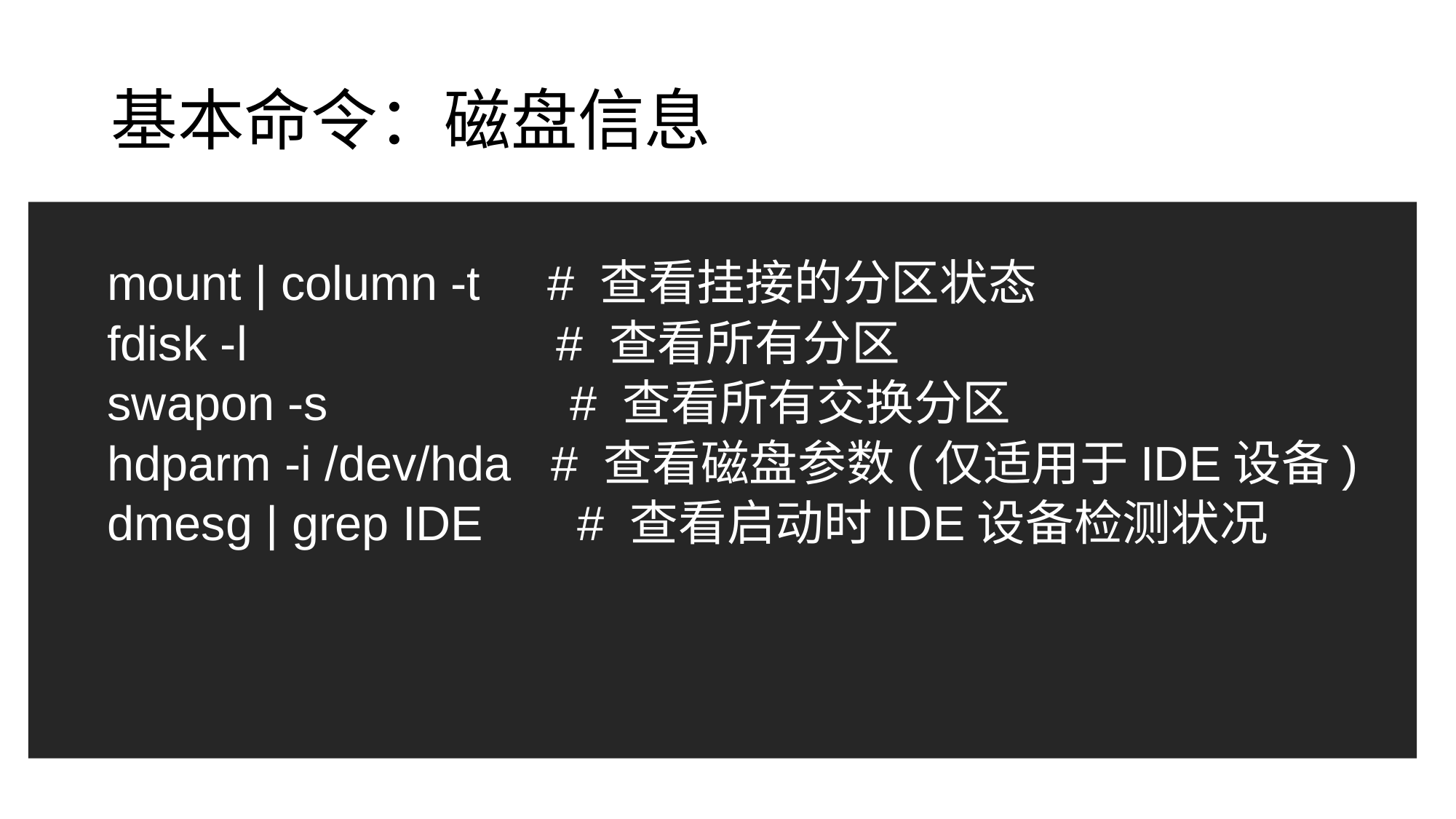

# 基本命令：磁盘信息

 mount | column -t     # 查看挂接的分区状态
 fdisk -l                       # 查看所有分区
 swapon -s                  # 查看所有交换分区
 hdparm -i /dev/hda   # 查看磁盘参数(仅适用于IDE设备)
 dmesg | grep IDE       # 查看启动时IDE设备检测状况